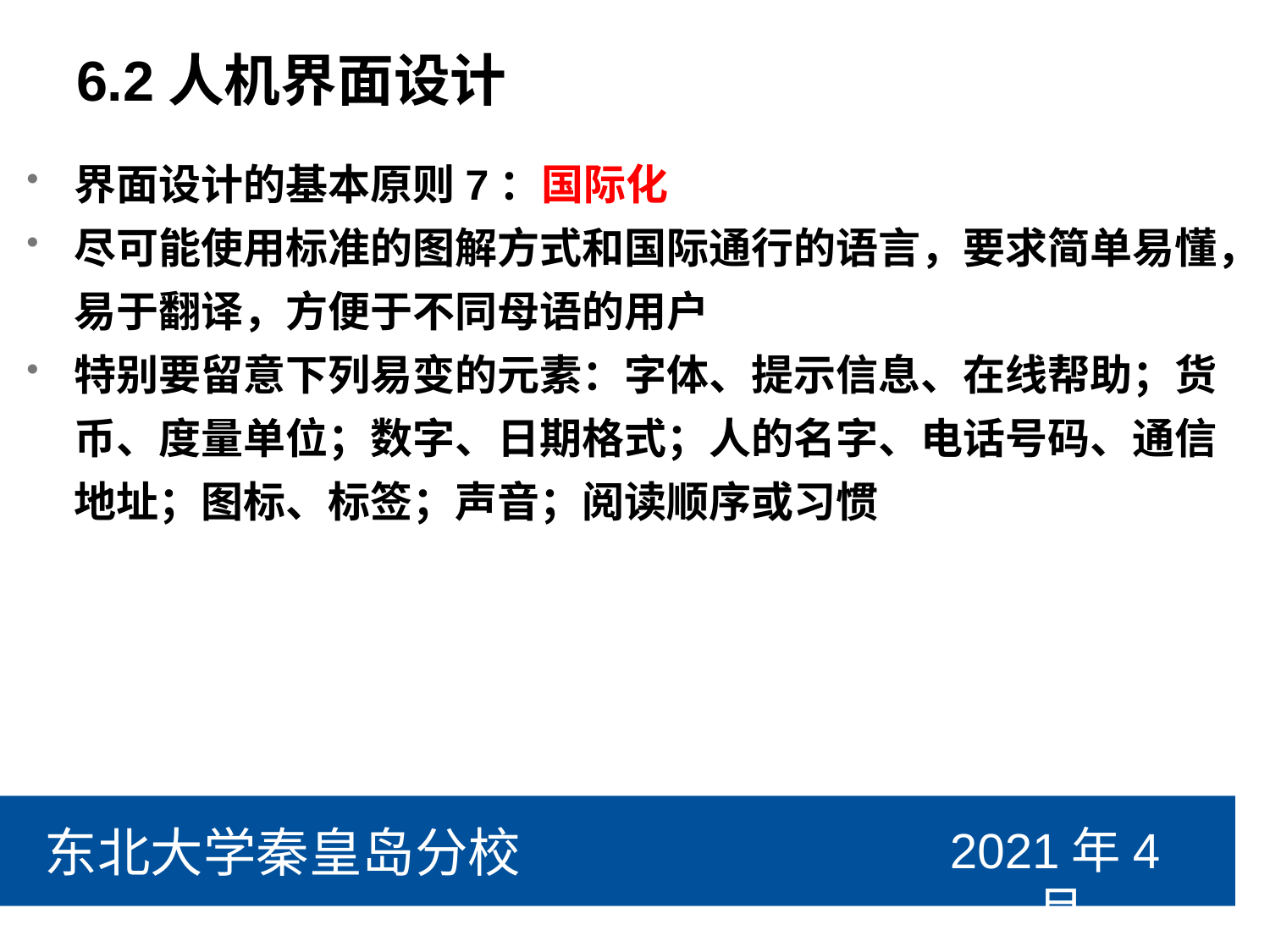

# 6.2人机界面设计
界面设计的基本原则7：国际化
尽可能使用标准的图解方式和国际通行的语言，要求简单易懂，易于翻译，方便于不同母语的用户
特别要留意下列易变的元素：字体、提示信息、在线帮助；货币、度量单位；数字、日期格式；人的名字、电话号码、通信地址；图标、标签；声音；阅读顺序或习惯